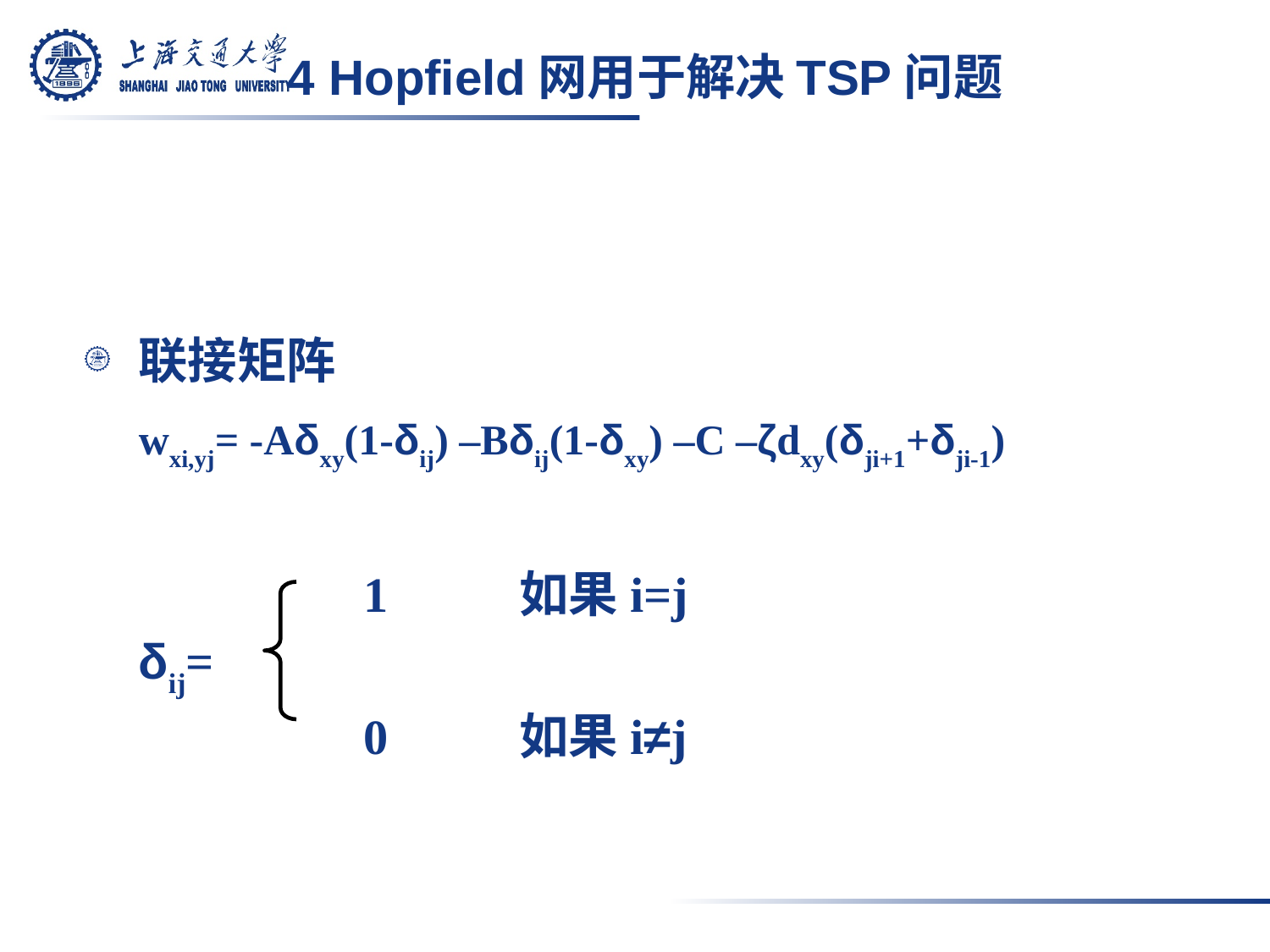

# 4 Hopfield网用于解决TSP问题
联接矩阵
	wxi,yj= -Aδxy(1-δij) –Bδij(1-δxy) –C –ζdxy(δji+1+δji-1)

		        1		如果i=j
	δij=
		        0		如果i≠j